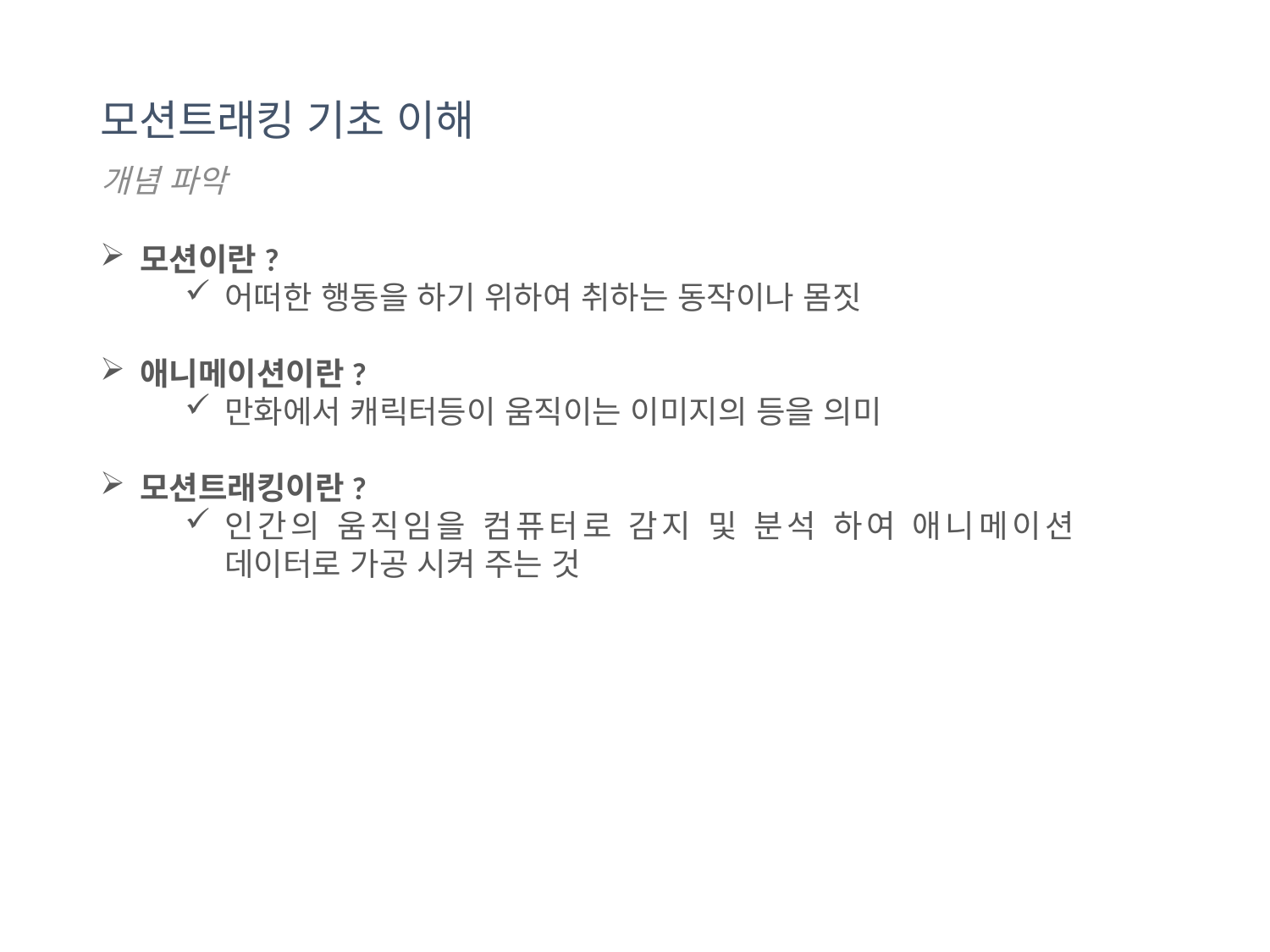

모션트래킹 기초 이해
개념 파악
모션이란?
어떠한 행동을 하기 위하여 취하는 동작이나 몸짓

애니메이션이란?
만화에서 캐릭터등이 움직이는 이미지의 등을 의미

모션트래킹이란?
인간의 움직임을 컴퓨터로 감지 및 분석 하여 애니메이션 데이터로 가공 시켜 주는 것